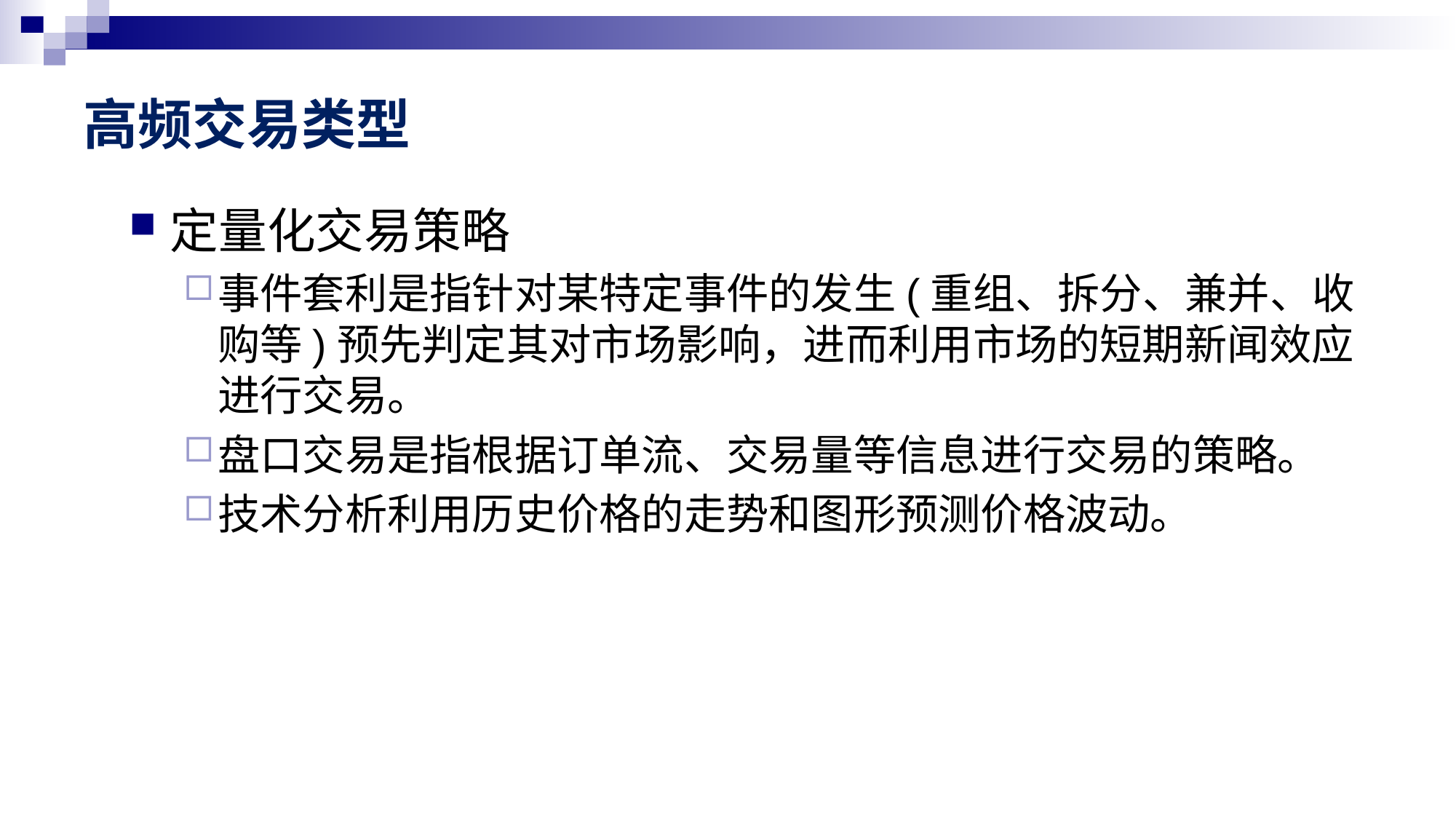

# 高频交易类型
定量化交易策略
事件套利是指针对某特定事件的发生(重组、拆分、兼并、收购等)预先判定其对市场影响，进而利用市场的短期新闻效应进行交易。
盘口交易是指根据订单流、交易量等信息进行交易的策略。
技术分析利用历史价格的走势和图形预测价格波动。